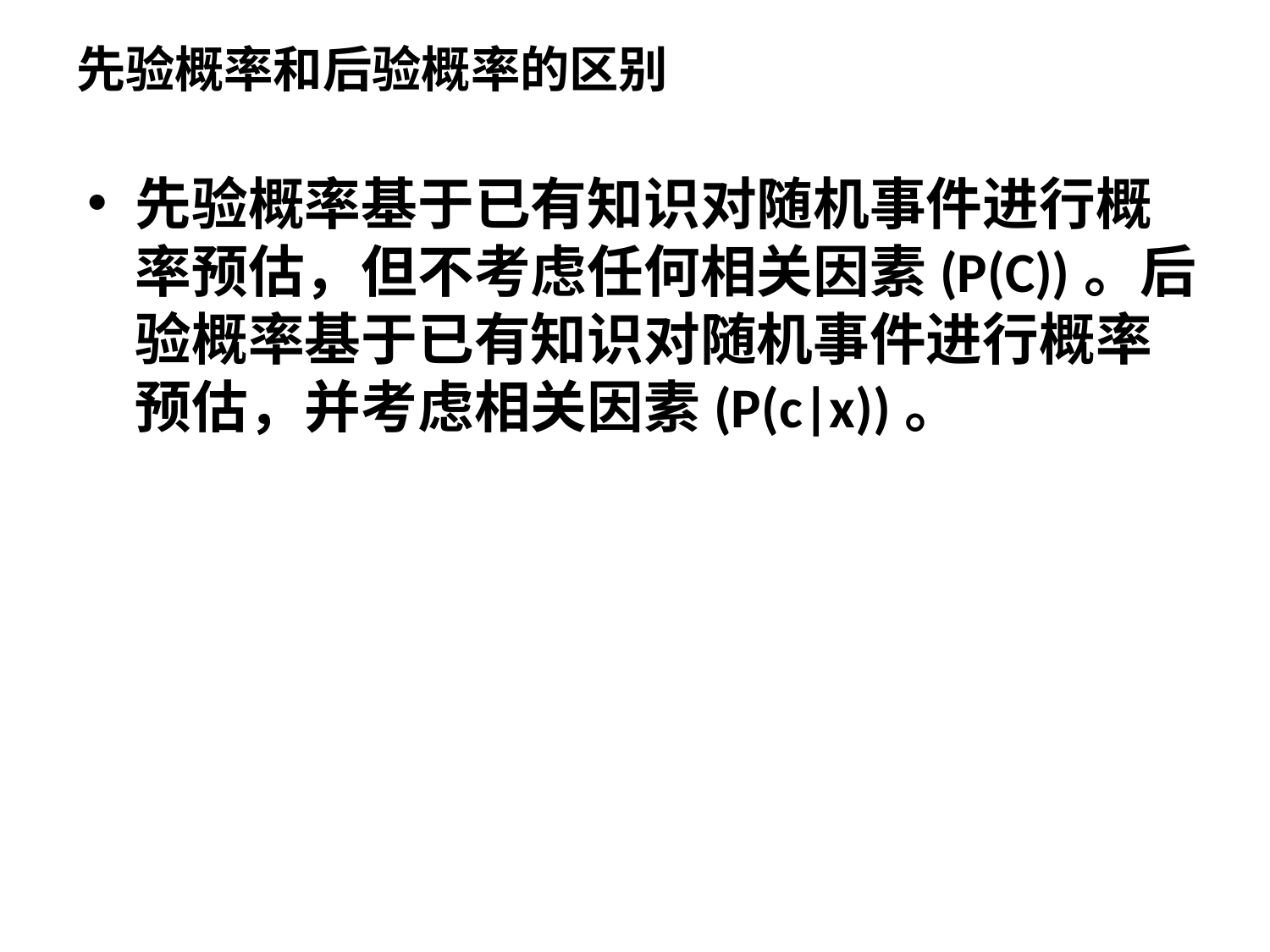

# 先验概率和后验概率的区别
先验概率基于已有知识对随机事件进行概率预估，但不考虑任何相关因素(P(C))。后验概率基于已有知识对随机事件进行概率预估，并考虑相关因素(P(c|x))。